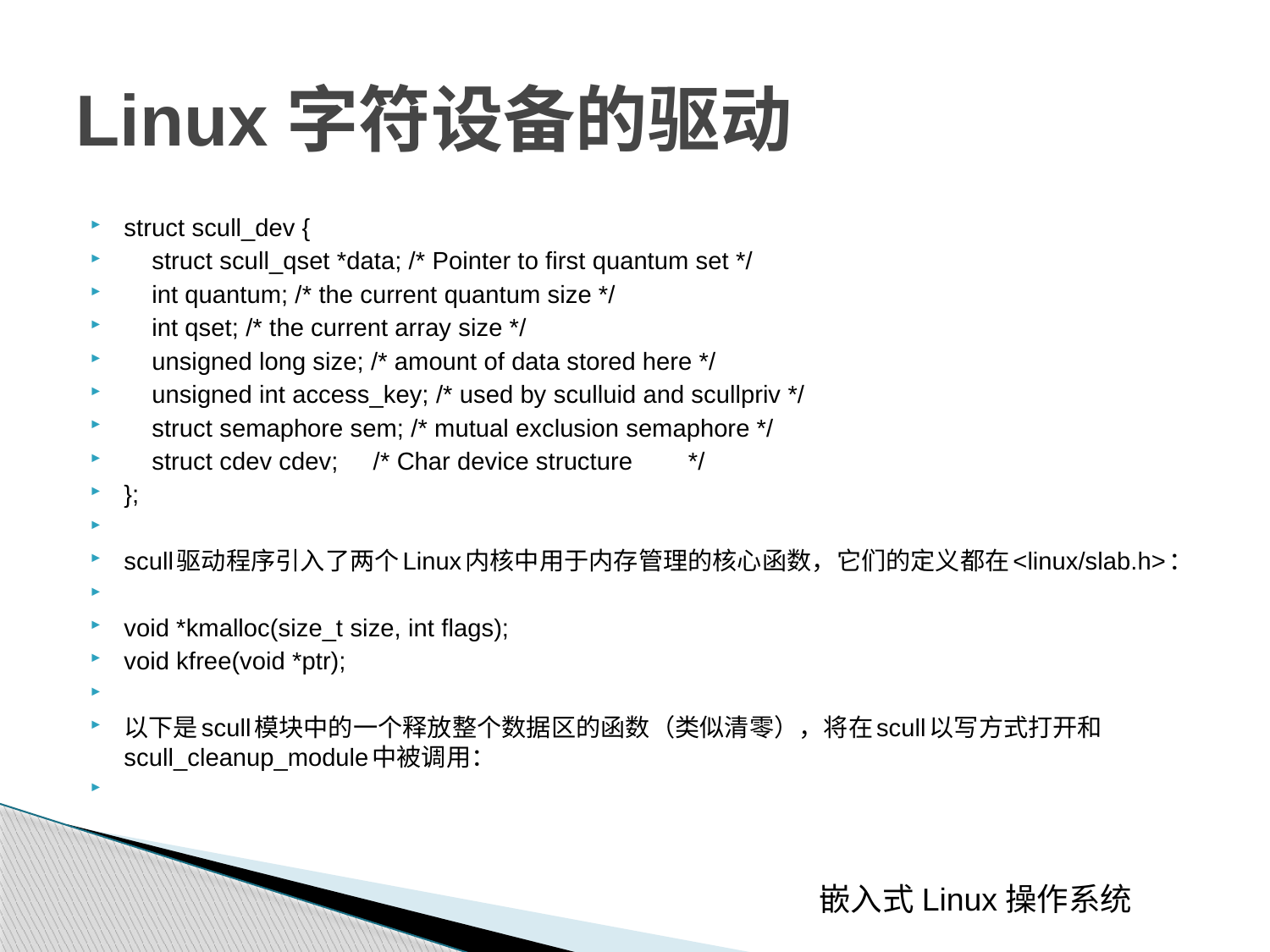

# Linux字符设备的驱动
struct scull_dev {
    struct scull_qset *data; /* Pointer to first quantum set */
    int quantum; /* the current quantum size */
    int qset; /* the current array size */
    unsigned long size; /* amount of data stored here */
    unsigned int access_key; /* used by sculluid and scullpriv */
    struct semaphore sem; /* mutual exclusion semaphore */
    struct cdev cdev;     /* Char device structure        */
};

scull驱动程序引入了两个Linux内核中用于内存管理的核心函数，它们的定义都在<linux/slab.h>：

void *kmalloc(size_t size, int flags);
void kfree(void *ptr);

以下是scull模块中的一个释放整个数据区的函数（类似清零），将在scull以写方式打开和scull_cleanup_module中被调用：

         嵌入式Linux操作系统